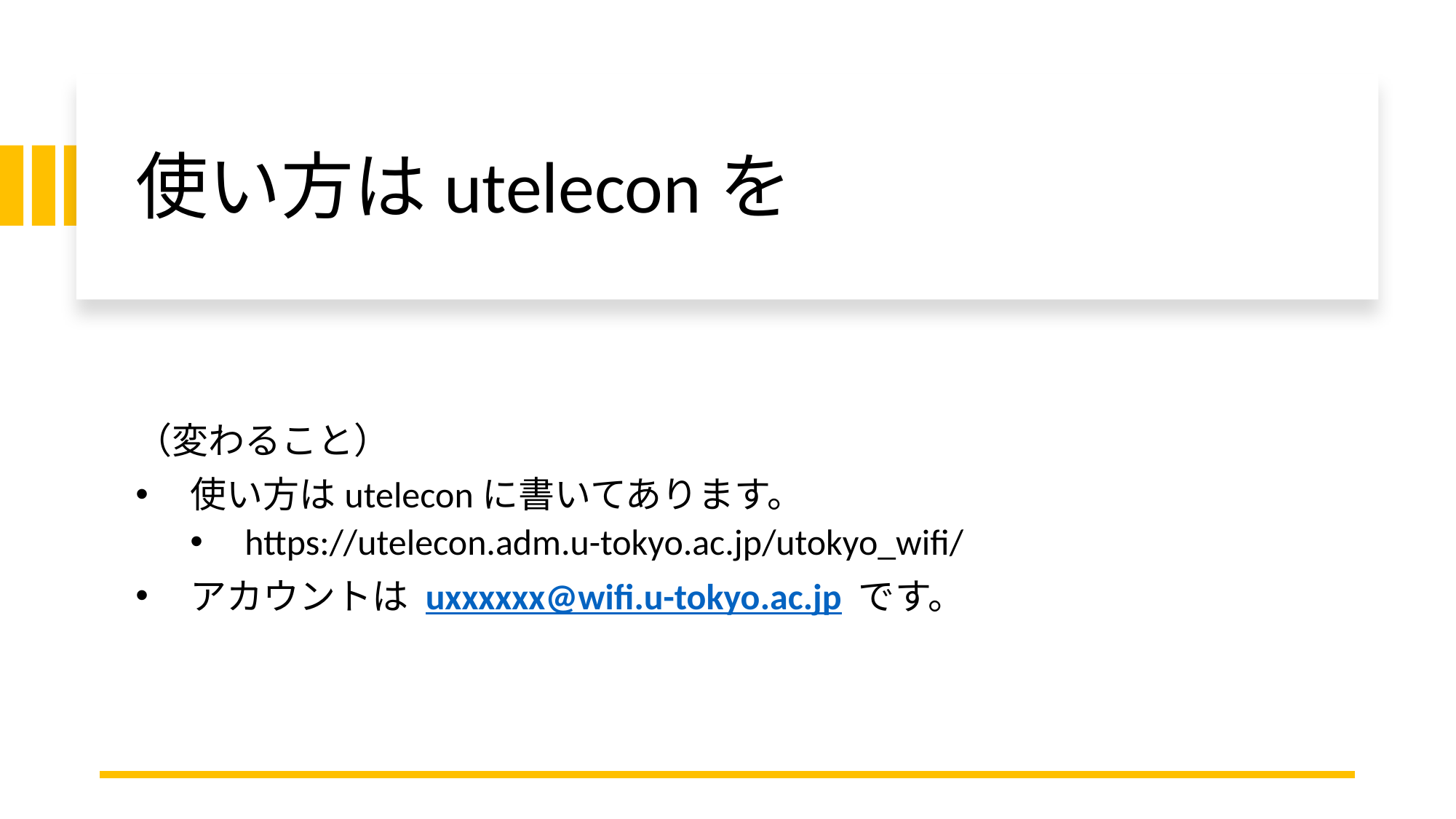

# 使い方はuteleconを

（変わること）
使い方はuteleconに書いてあります。
https://utelecon.adm.u-tokyo.ac.jp/utokyo_wifi/
アカウントは uxxxxxx@wifi.u-tokyo.ac.jp です。